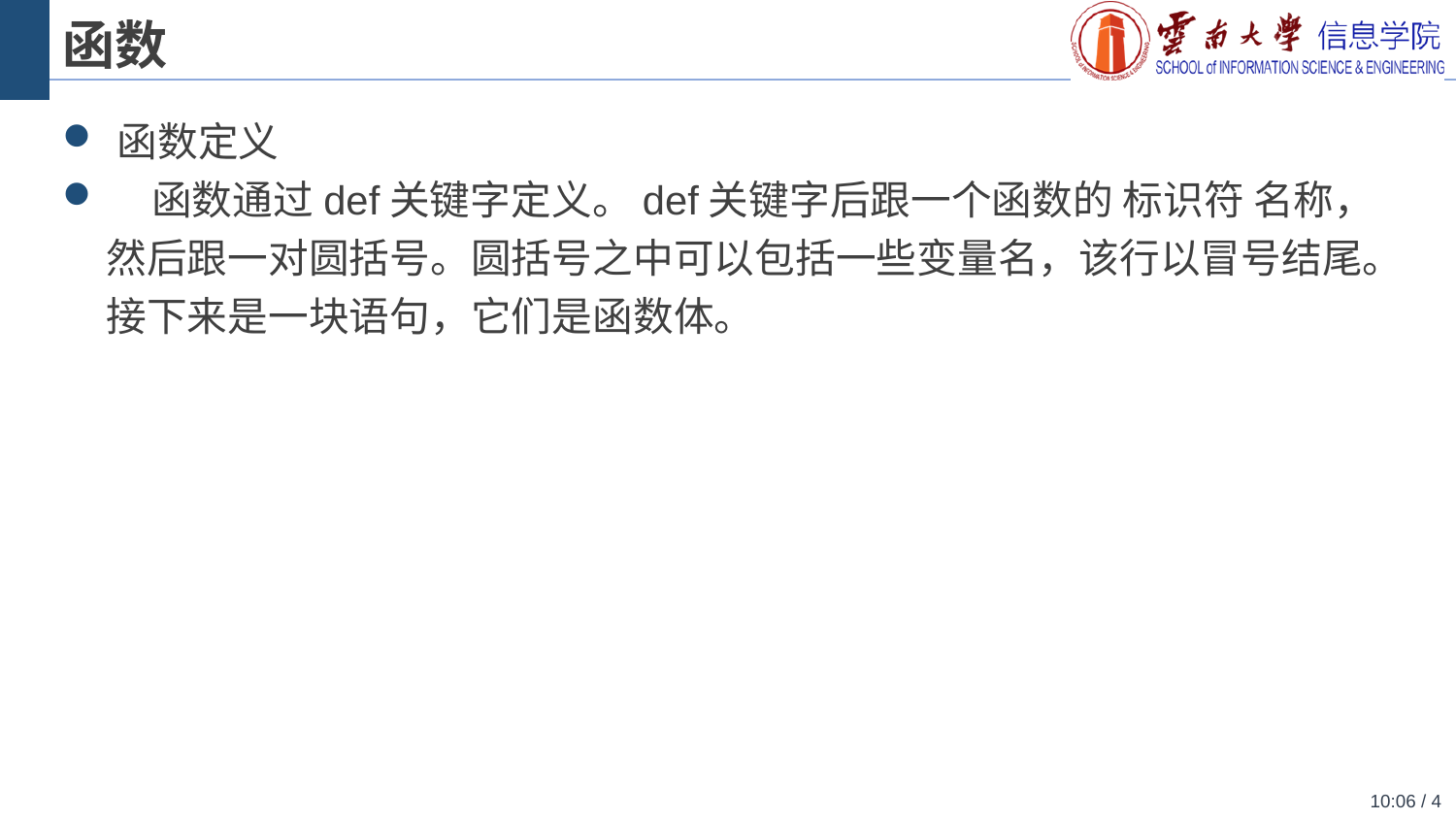

# 函数
函数定义
    函数通过def关键字定义。def关键字后跟一个函数的 标识符 名称，然后跟一对圆括号。圆括号之中可以包括一些变量名，该行以冒号结尾。接下来是一块语句，它们是函数体。